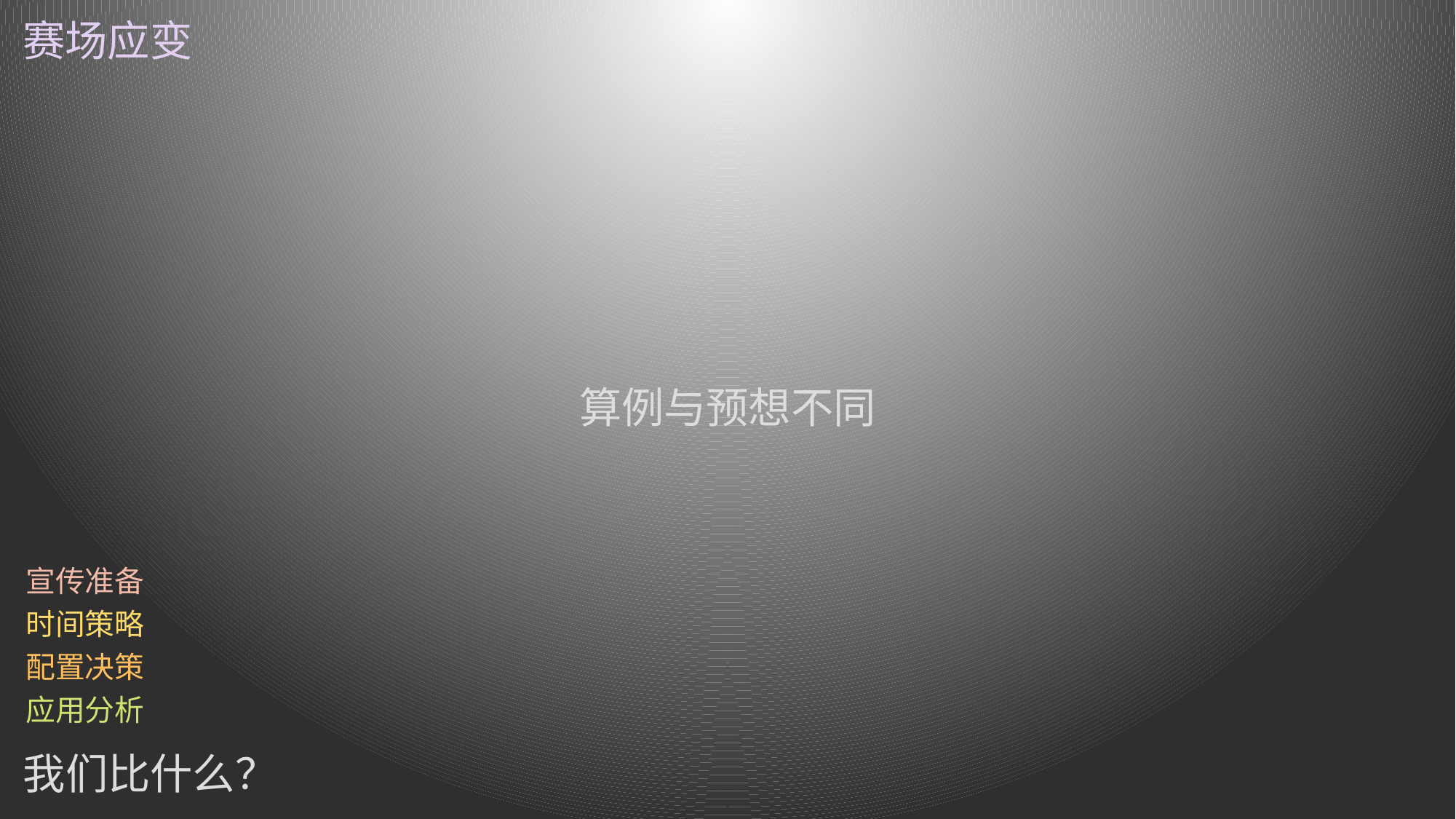

赛场应变
算例与预想不同
宣传准备
时间策略
配置决策
应用分析
我们比什么？